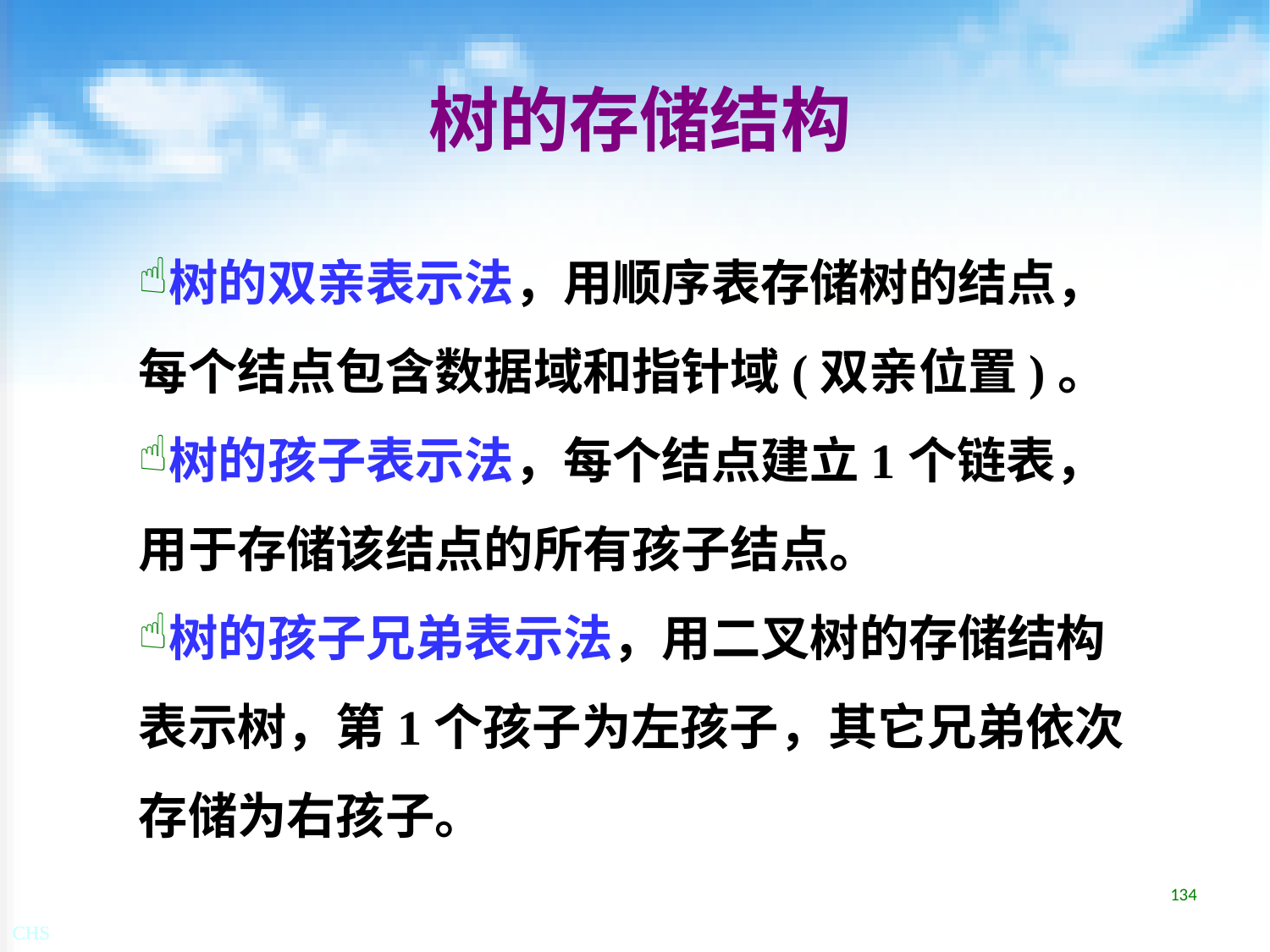

# 树的存储结构
树的双亲表示法，用顺序表存储树的结点，每个结点包含数据域和指针域(双亲位置)。
树的孩子表示法，每个结点建立1个链表，用于存储该结点的所有孩子结点。
树的孩子兄弟表示法，用二叉树的存储结构表示树，第1个孩子为左孩子，其它兄弟依次存储为右孩子。
134